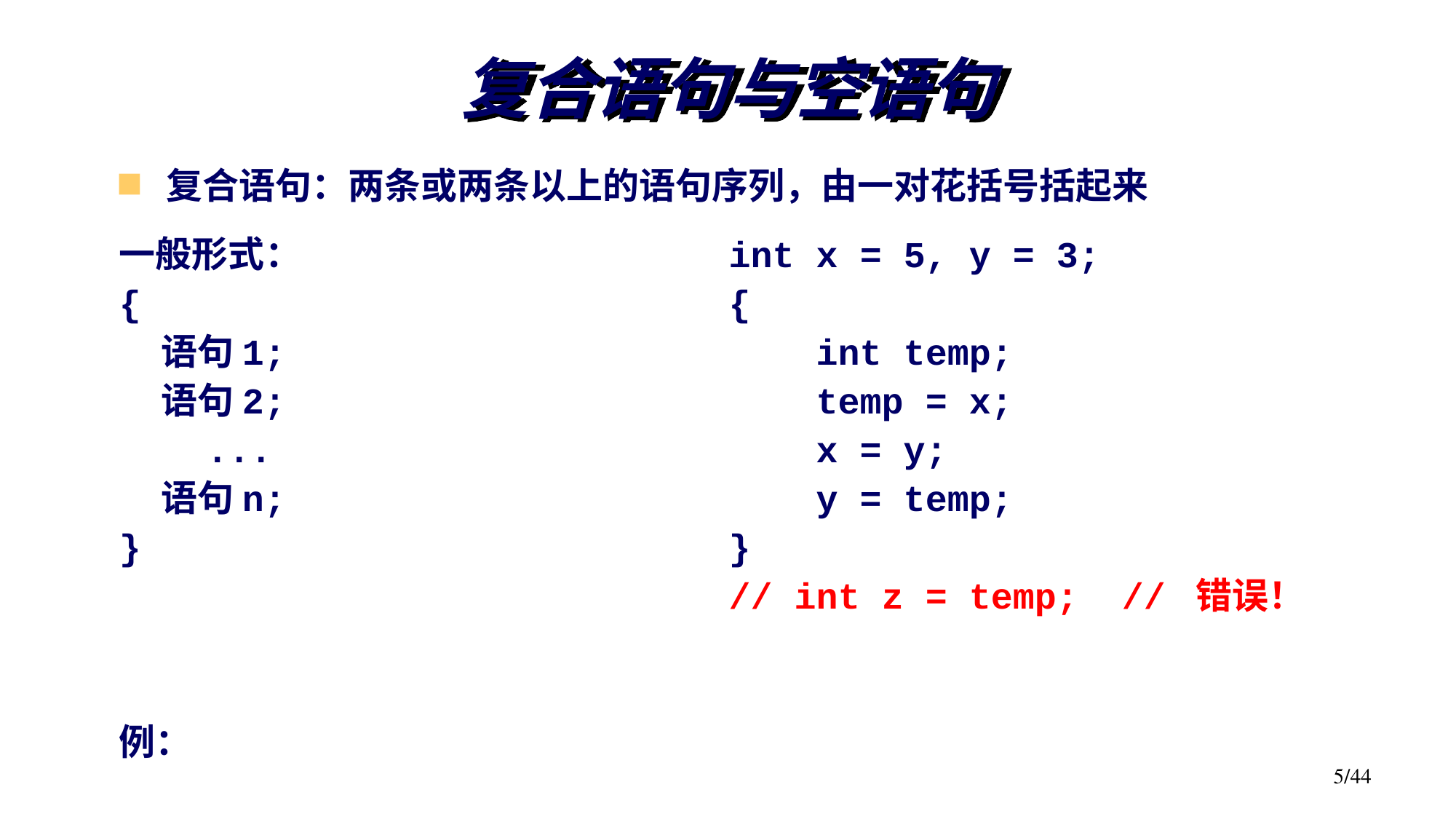

# 复合语句与空语句
复合语句：两条或两条以上的语句序列，由一对花括号括起来
一般形式：
{
    语句1;
    语句2;
    ...
    语句n;
}

例：
int x = 5, y = 3;
{
    int temp;
    temp = x;
    x = y;
    y = temp;
}
// int z = temp;  // 错误！